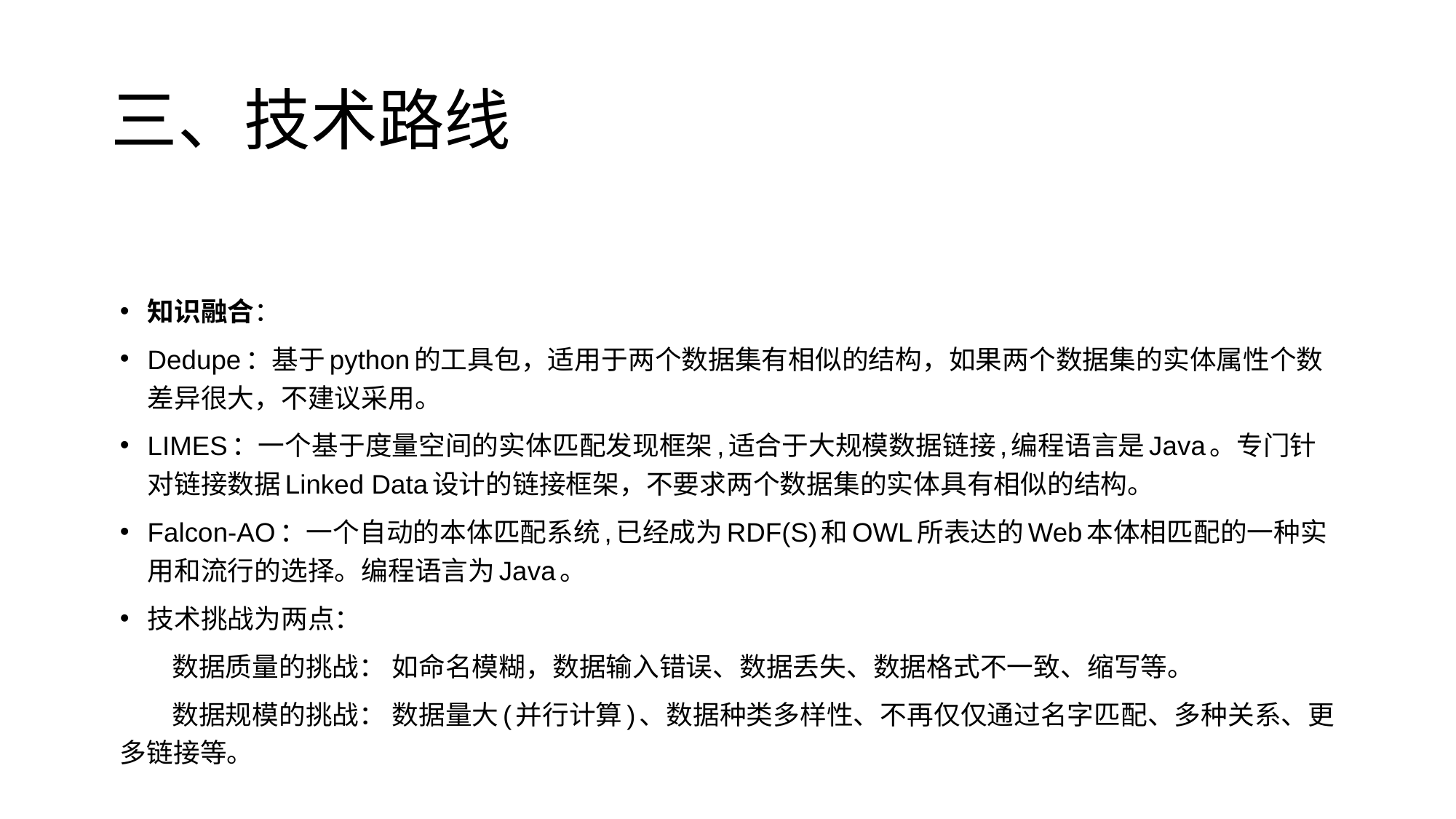

# 三、技术路线
知识融合：
Dedupe：基于python的工具包，适用于两个数据集有相似的结构，如果两个数据集的实体属性个数差异很大，不建议采用。
LIMES：一个基于度量空间的实体匹配发现框架,适合于大规模数据链接,编程语言是Java。专门针对链接数据Linked Data设计的链接框架，不要求两个数据集的实体具有相似的结构。
Falcon-AO：一个自动的本体匹配系统,已经成为RDF(S)和OWL所表达的Web本体相匹配的一种实用和流行的选择。编程语言为Java。
技术挑战为两点：
        数据质量的挑战： 如命名模糊，数据输入错误、数据丢失、数据格式不一致、缩写等。
        数据规模的挑战： 数据量大(并行计算)、数据种类多样性、不再仅仅通过名字匹配、多种关系、更多链接等。